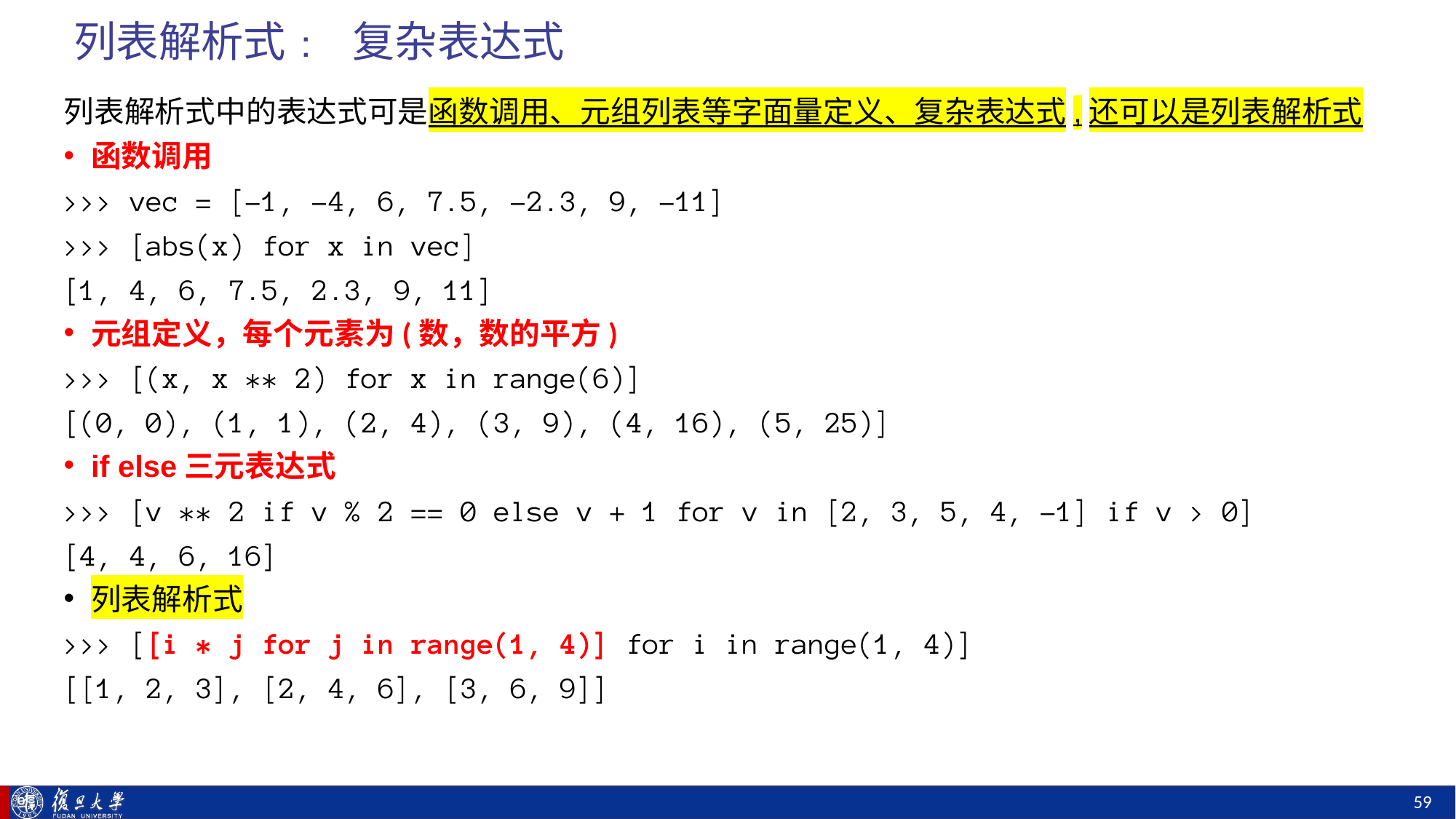

# 列表解析式: 复杂表达式
列表解析式中的表达式可是函数调用、元组列表等字面量定义、复杂表达式,还可以是列表解析式
函数调用
>>> vec = [-1, -4, 6, 7.5, -2.3, 9, -11]
>>> [abs(x) for x in vec]
[1, 4, 6, 7.5, 2.3, 9, 11]
元组定义，每个元素为(数，数的平方)
>>> [(x, x ** 2) for x in range(6)]
[(0, 0), (1, 1), (2, 4), (3, 9), (4, 16), (5, 25)]
if else三元表达式
>>> [v ** 2 if v % 2 == 0 else v + 1 for v in [2, 3, 5, 4, -1] if v > 0]
[4, 4, 6, 16]
列表解析式
>>> [[i * j for j in range(1, 4)] for i in range(1, 4)]
[[1, 2, 3], [2, 4, 6], [3, 6, 9]]